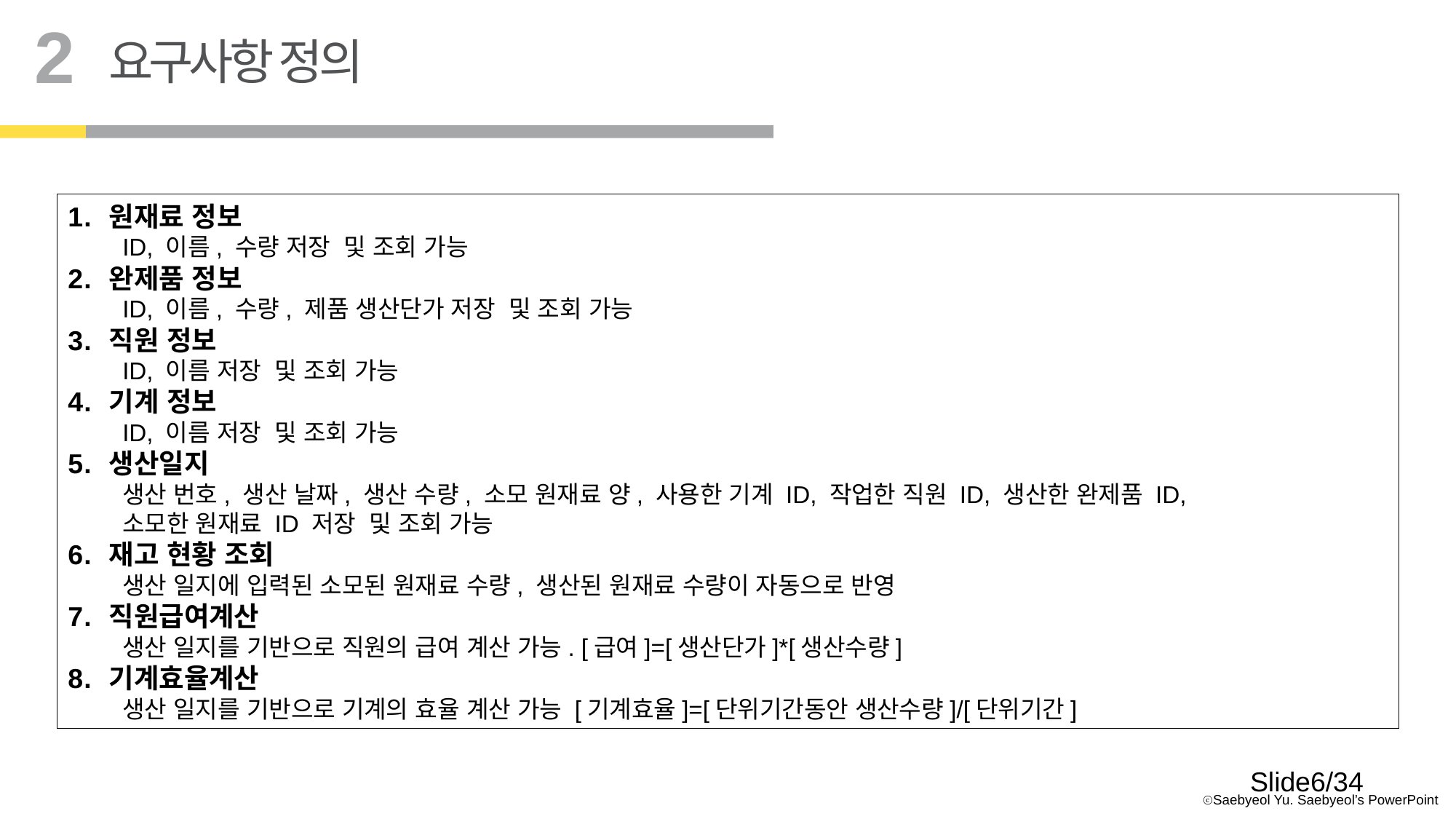

2
요구사항 정의

원재료 정보
ID, 이름, 수량 저장  및 조회 가능
완제품 정보
ID, 이름, 수량, 제품 생산단가 저장  및 조회 가능
직원 정보
ID, 이름 저장  및 조회 가능
기계 정보
ID, 이름 저장  및 조회 가능
생산일지
생산 번호, 생산 날짜, 생산 수량, 소모 원재료 양, 사용한 기계 ID, 작업한 직원 ID, 생산한 완제품 ID,
소모한 원재료 ID 저장  및 조회 가능
재고 현황 조회
생산 일지에 입력된 소모된 원재료 수량, 생산된 원재료 수량이 자동으로 반영
직원급여계산
생산 일지를 기반으로 직원의 급여 계산 가능. [급여]=[생산단가]*[생산수량]
기계효율계산
생산 일지를 기반으로 기계의 효율 계산 가능 [기계효율]=[단위기간동안 생산수량]/[단위기간]